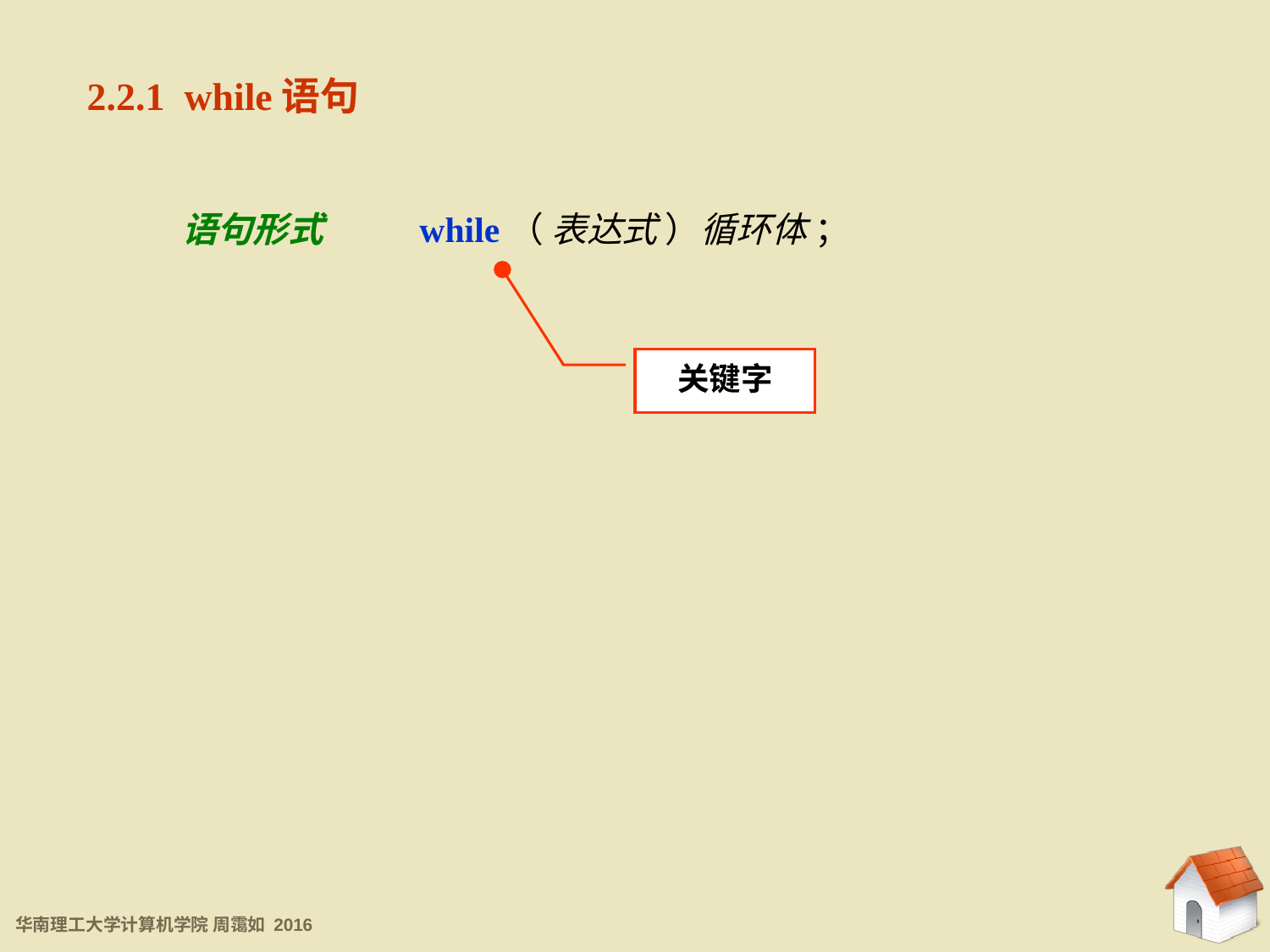

2.2.1  while语句
语句形式
while（ 表达式 ）循环体 ；
关键字